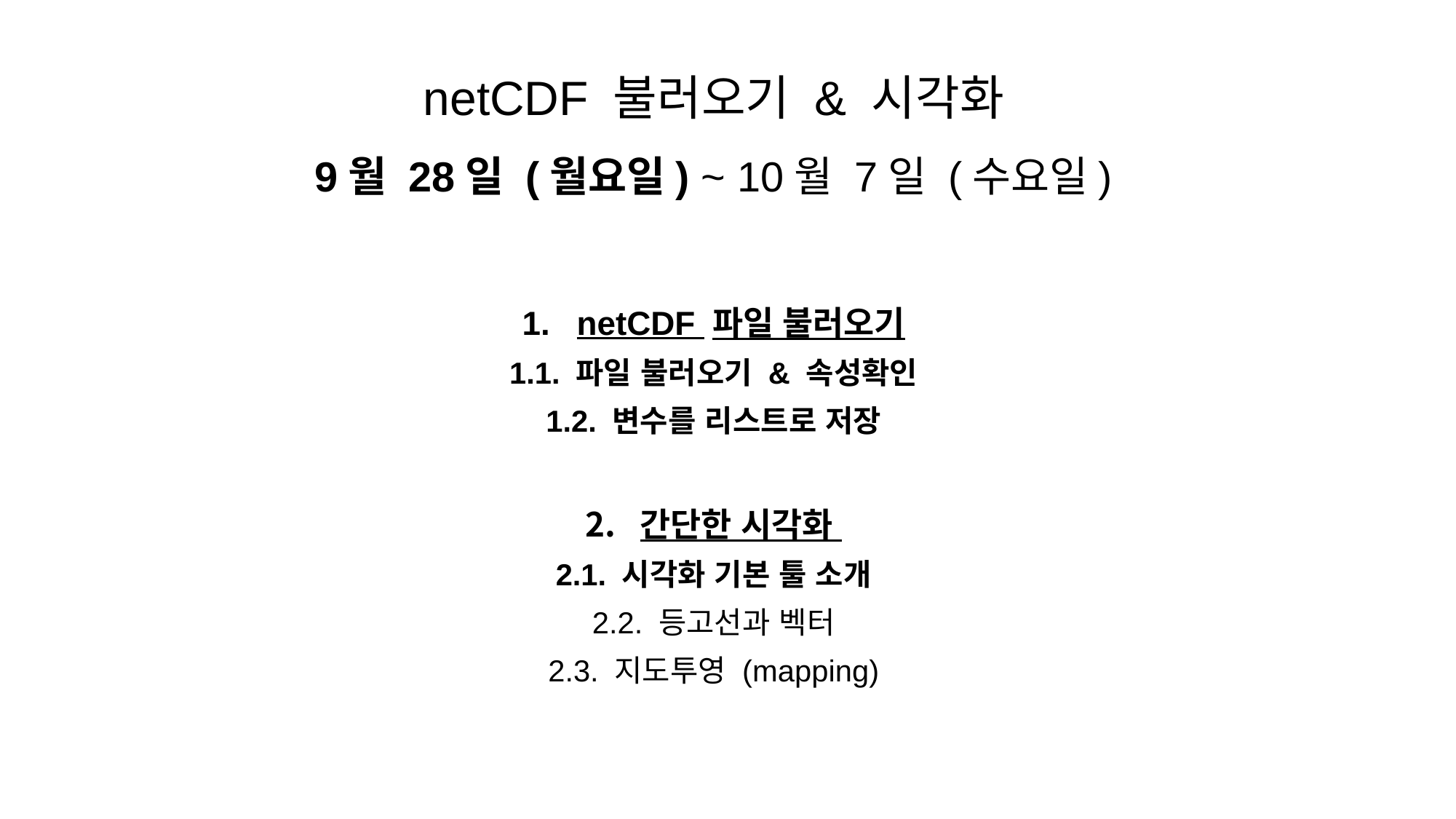

# netCDF 불러오기 & 시각화 9월 28일 (월요일) ~ 10월 7일 (수요일)
netCDF 파일 불러오기
1.1. 파일 불러오기 & 속성확인
1.2. 변수를 리스트로 저장

간단한 시각화
2.1. 시각화 기본 툴 소개
2.2. 등고선과 벡터
2.3. 지도투영 (mapping)